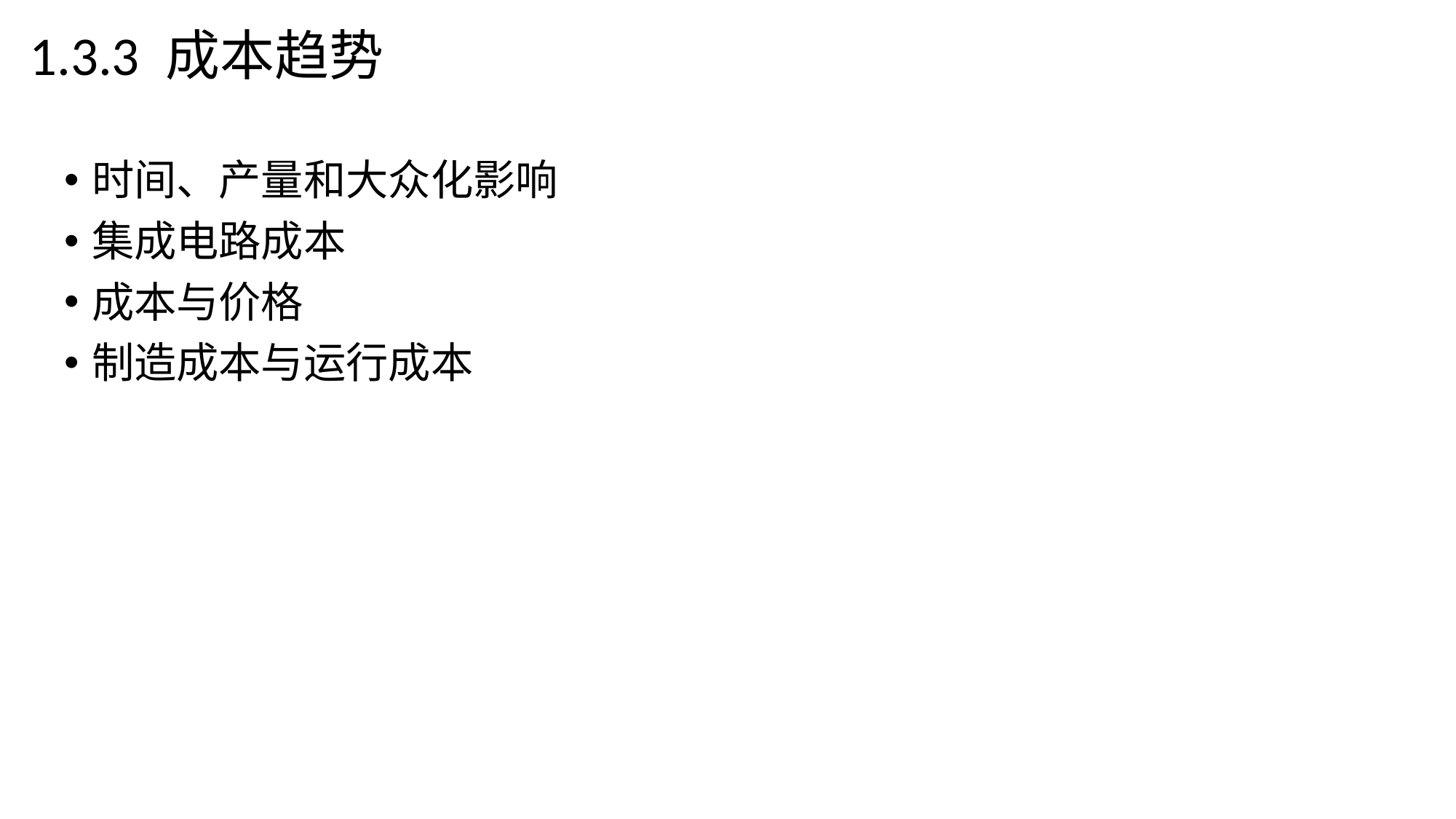

1.3.3 成本趋势
时间、产量和大众化影响
集成电路成本
成本与价格
制造成本与运行成本